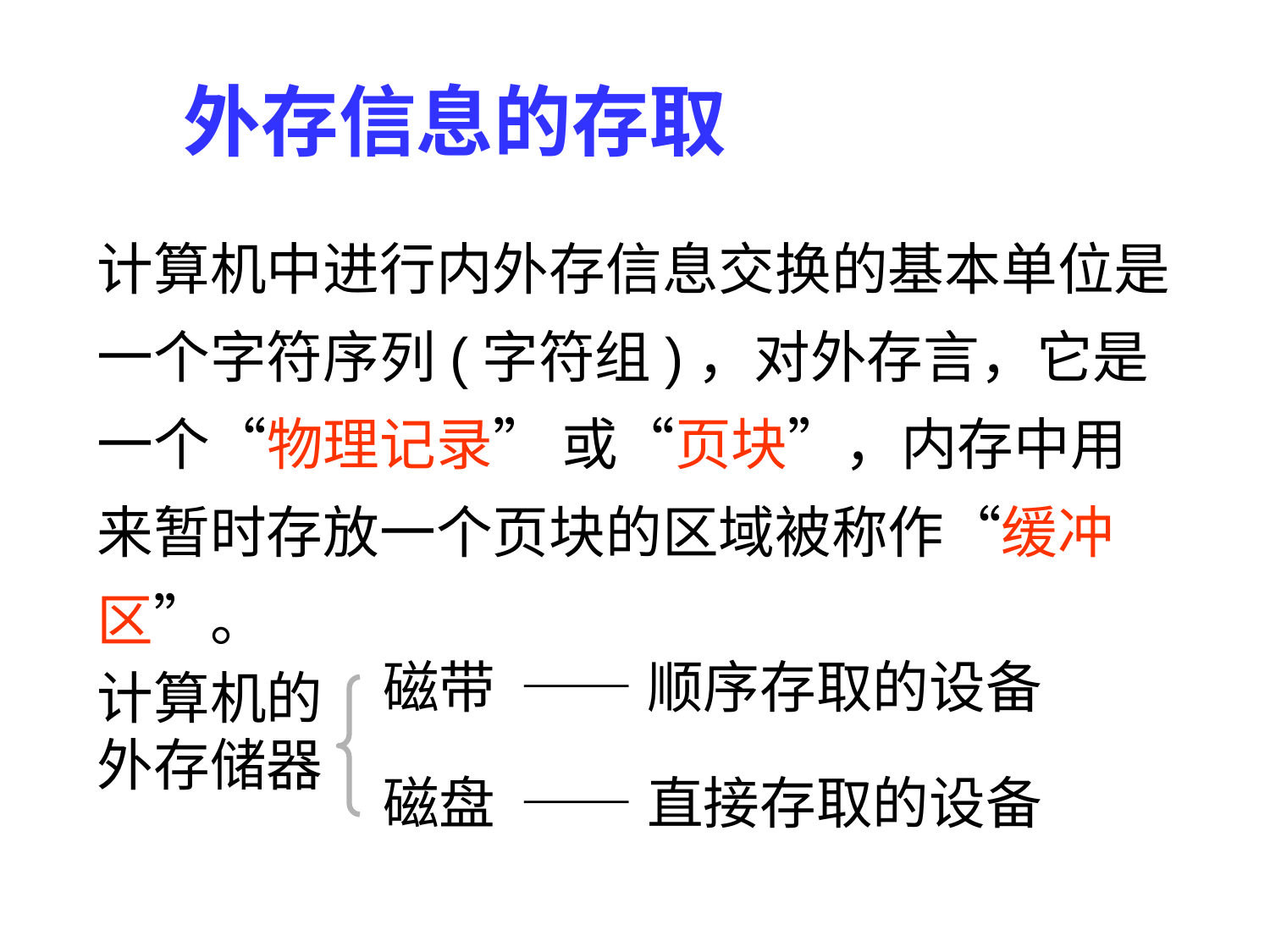

外存信息的存取
计算机中进行内外存信息交换的基本单位是一个字符序列(字符组)，对外存言，它是一个“物理记录” 或“页块”，内存中用来暂时存放一个页块的区域被称作“缓冲区”。
磁带
——顺序存取的设备
计算机的外存储器

磁盘
——直接存取的设备